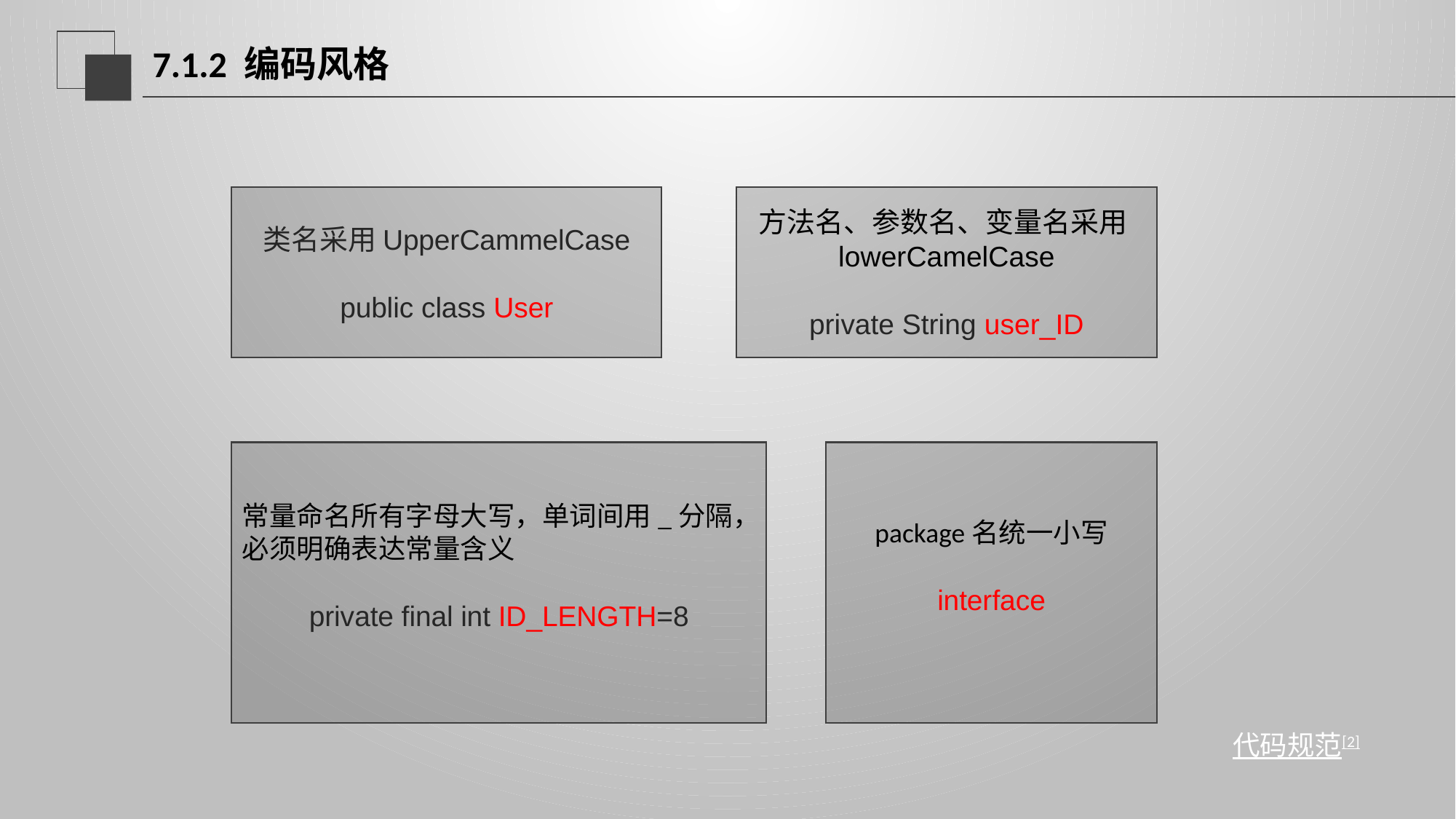

# 7.1.2 编码风格

类名采用UpperCammelCase

public class User

方法名、参数名、变量名采用lowerCamelCase

private String user_ID

常量命名所有字母大写，单词间用_分隔，必须明确表达常量含义

private final int ID_LENGTH=8

package名统一小写

interface

代码规范[2]